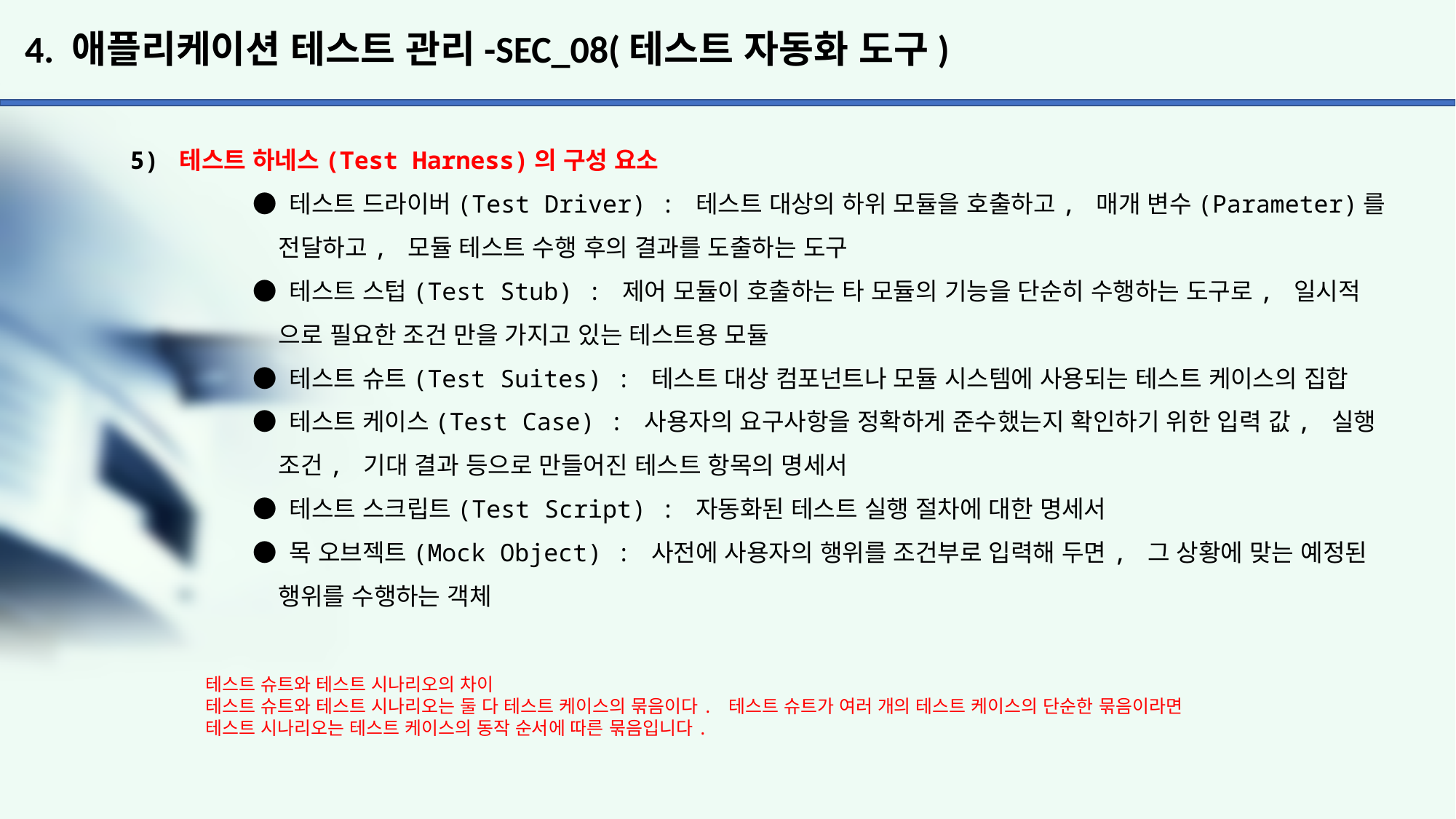

# 4. 애플리케이션 테스트 관리-SEC_08(테스트 자동화 도구)
5) 테스트 하네스(Test Harness)의 구성 요소
 	  ● 테스트 드라이버(Test Driver) : 테스트 대상의 하위 모듈을 호출하고, 매개 변수(Parameter)를
	     전달하고, 모듈 테스트 수행 후의 결과를 도출하는 도구
 	  ● 테스트 스텁(Test Stub) : 제어 모듈이 호출하는 타 모듈의 기능을 단순히 수행하는 도구로, 일시적
	     으로 필요한 조건 만을 가지고 있는 테스트용 모듈
 	  ● 테스트 슈트(Test Suites) : 테스트 대상 컴포넌트나 모듈 시스템에 사용되는 테스트 케이스의 집합
 	  ● 테스트 케이스(Test Case) : 사용자의 요구사항을 정확하게 준수했는지 확인하기 위한 입력 값, 실행
	     조건, 기대 결과 등으로 만들어진 테스트 항목의 명세서
 	  ● 테스트 스크립트(Test Script) : 자동화된 테스트 실행 절차에 대한 명세서
 	  ● 목 오브젝트(Mock Object) : 사전에 사용자의 행위를 조건부로 입력해 두면, 그 상황에 맞는 예정된
	     행위를 수행하는 객체

테스트 슈트와 테스트 시나리오의 차이
테스트 슈트와 테스트 시나리오는 둘 다 테스트 케이스의 묶음이다. 테스트 슈트가 여러 개의 테스트 케이스의 단순한 묶음이라면
테스트 시나리오는 테스트 케이스의 동작 순서에 따른 묶음입니다.